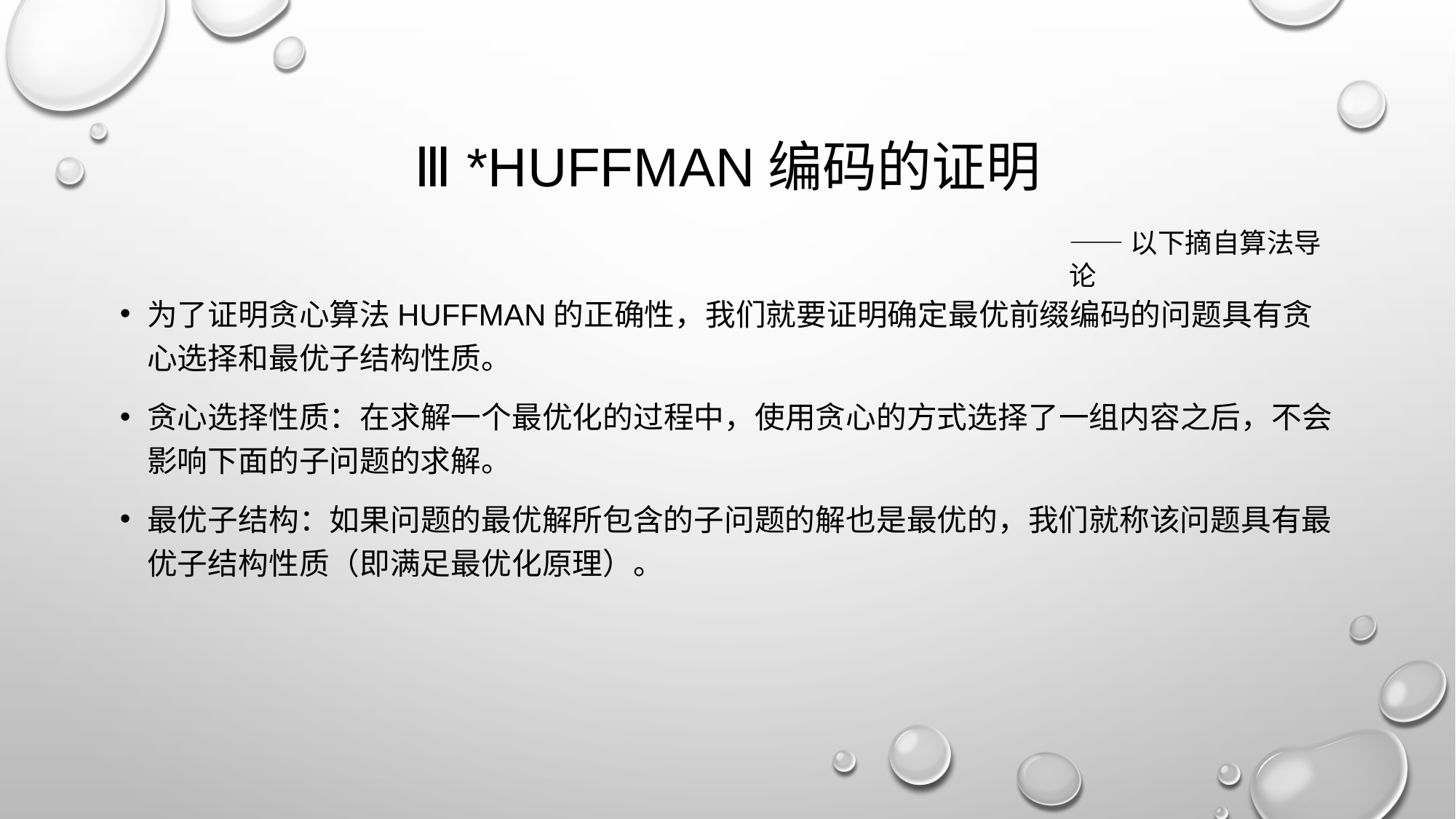

# Ⅲ *Huffman编码的证明
——以下摘自算法导论
为了证明贪心算法HUFFMAN的正确性，我们就要证明确定最优前缀编码的问题具有贪心选择和最优子结构性质。
贪心选择性质：在求解一个最优化的过程中，使用贪心的方式选择了一组内容之后，不会影响下面的子问题的求解。
最优子结构：如果问题的最优解所包含的子问题的解也是最优的，我们就称该问题具有最优子结构性质（即满足最优化原理）。